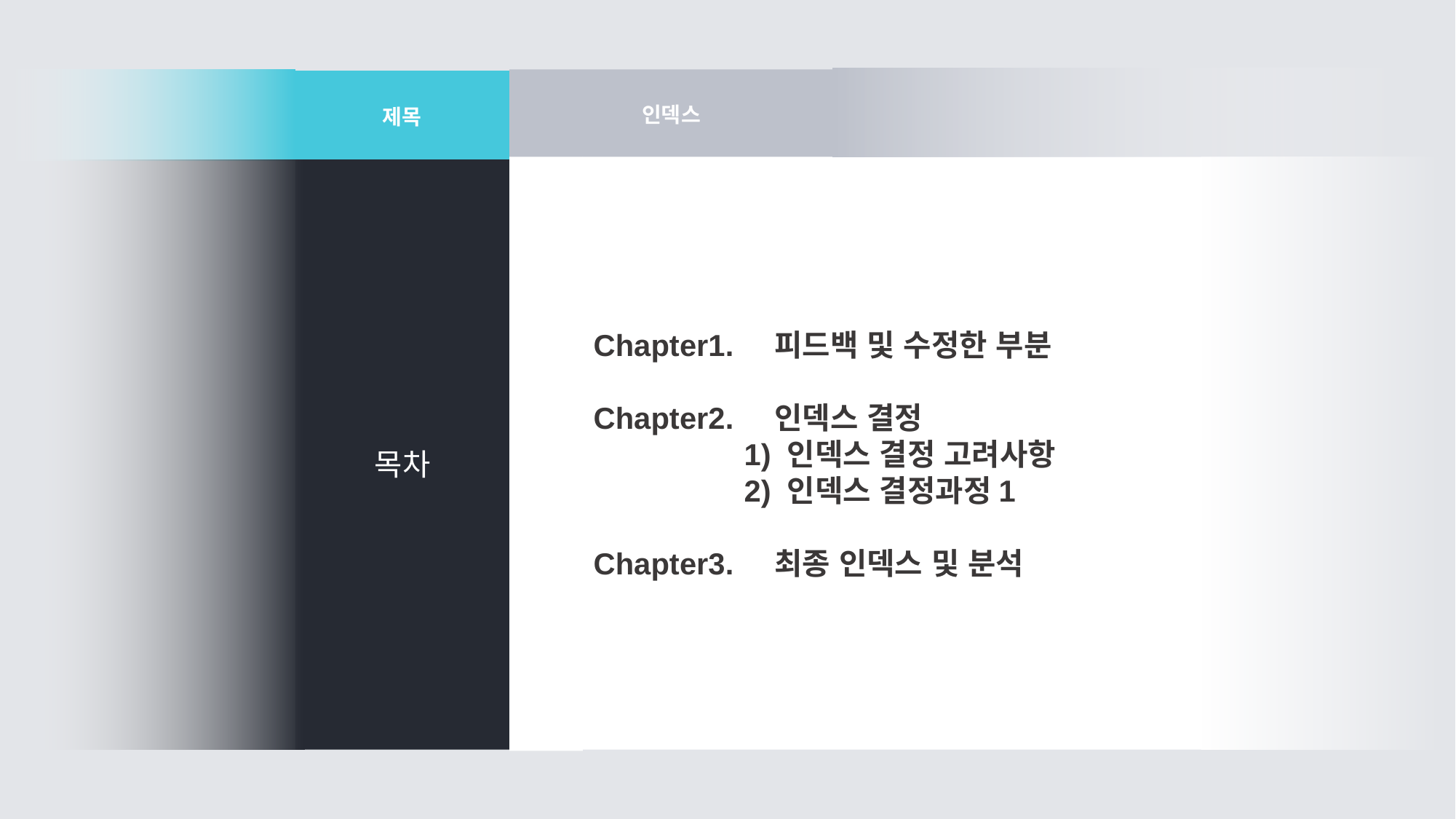

인덱스
제목

Chapter1.    피드백 및 수정한 부분

Chapter2.    인덱스 결정
                  1) 인덱스 결정 고려사항
                  2) 인덱스 결정과정1

Chapter3.    최종 인덱스 및 분석

목차